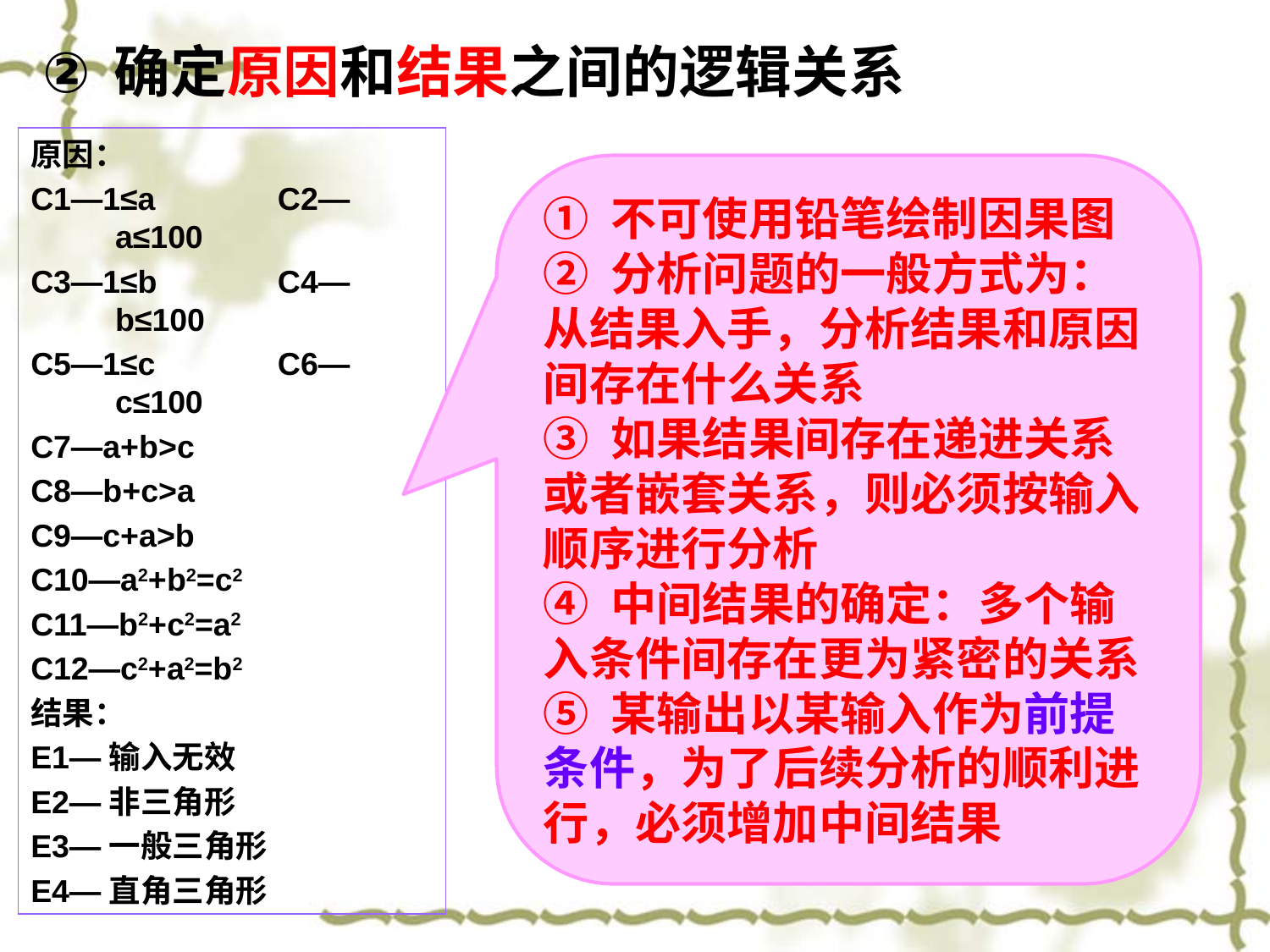

确定原因和结果之间的逻辑关系
原因：
C1—1≤a	    C2—a≤100
C3—1≤b	    C4—b≤100
C5—1≤c	    C6—c≤100
C7—a+b>c
C8—b+c>a
C9—c+a>b
C10—a2+b2=c2
C11—b2+c2=a2
C12—c2+a2=b2
结果：
E1—输入无效
E2—非三角形
E3—一般三角形
E4—直角三角形
① 不可使用铅笔绘制因果图
② 分析问题的一般方式为：从结果入手，分析结果和原因间存在什么关系
③ 如果结果间存在递进关系或者嵌套关系，则必须按输入顺序进行分析
④ 中间结果的确定：多个输入条件间存在更为紧密的关系
⑤ 某输出以某输入作为前提条件，为了后续分析的顺利进行，必须增加中间结果